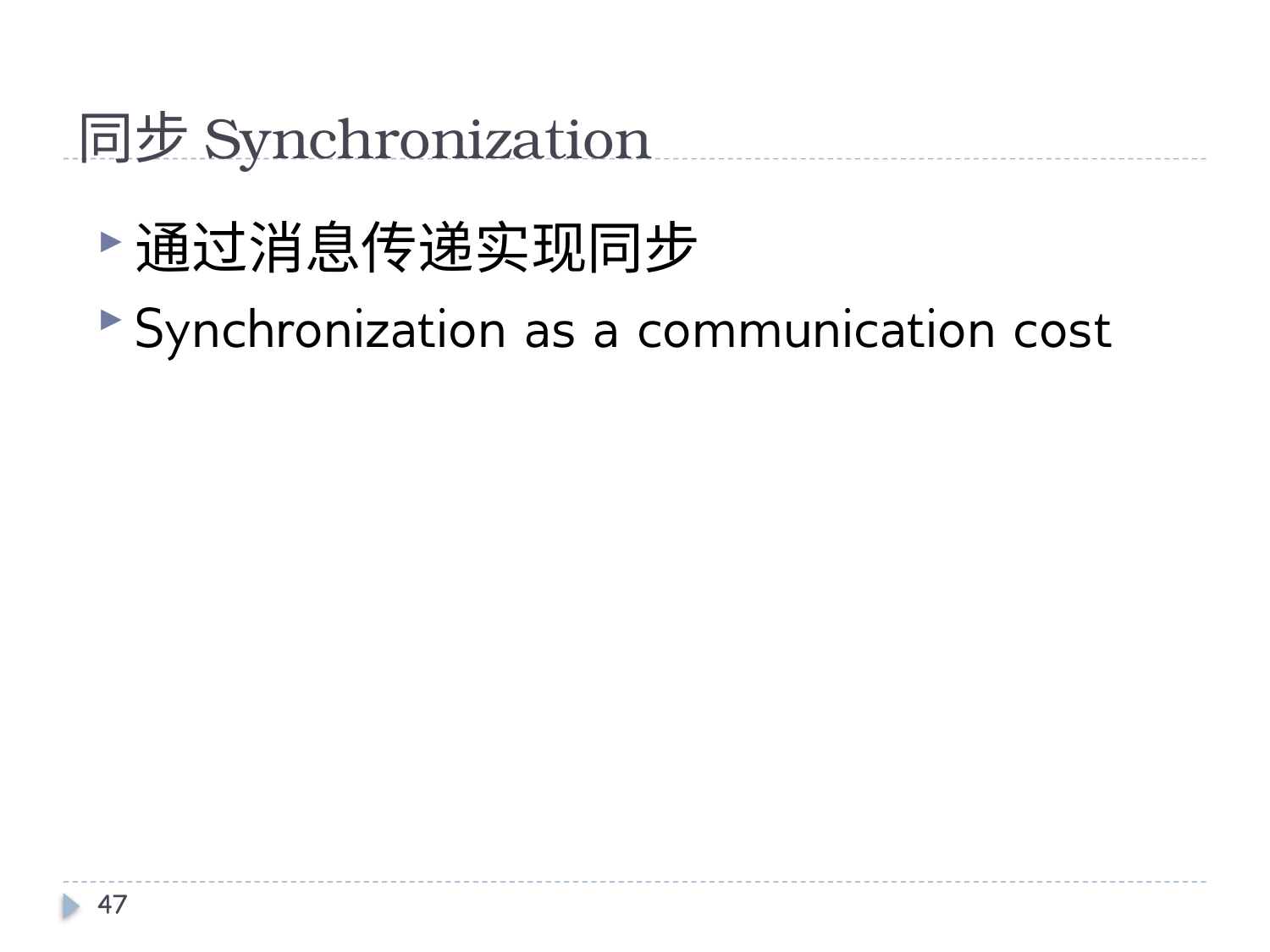

# 同步Synchronization
通过消息传递实现同步
Synchronization as a communication cost

47